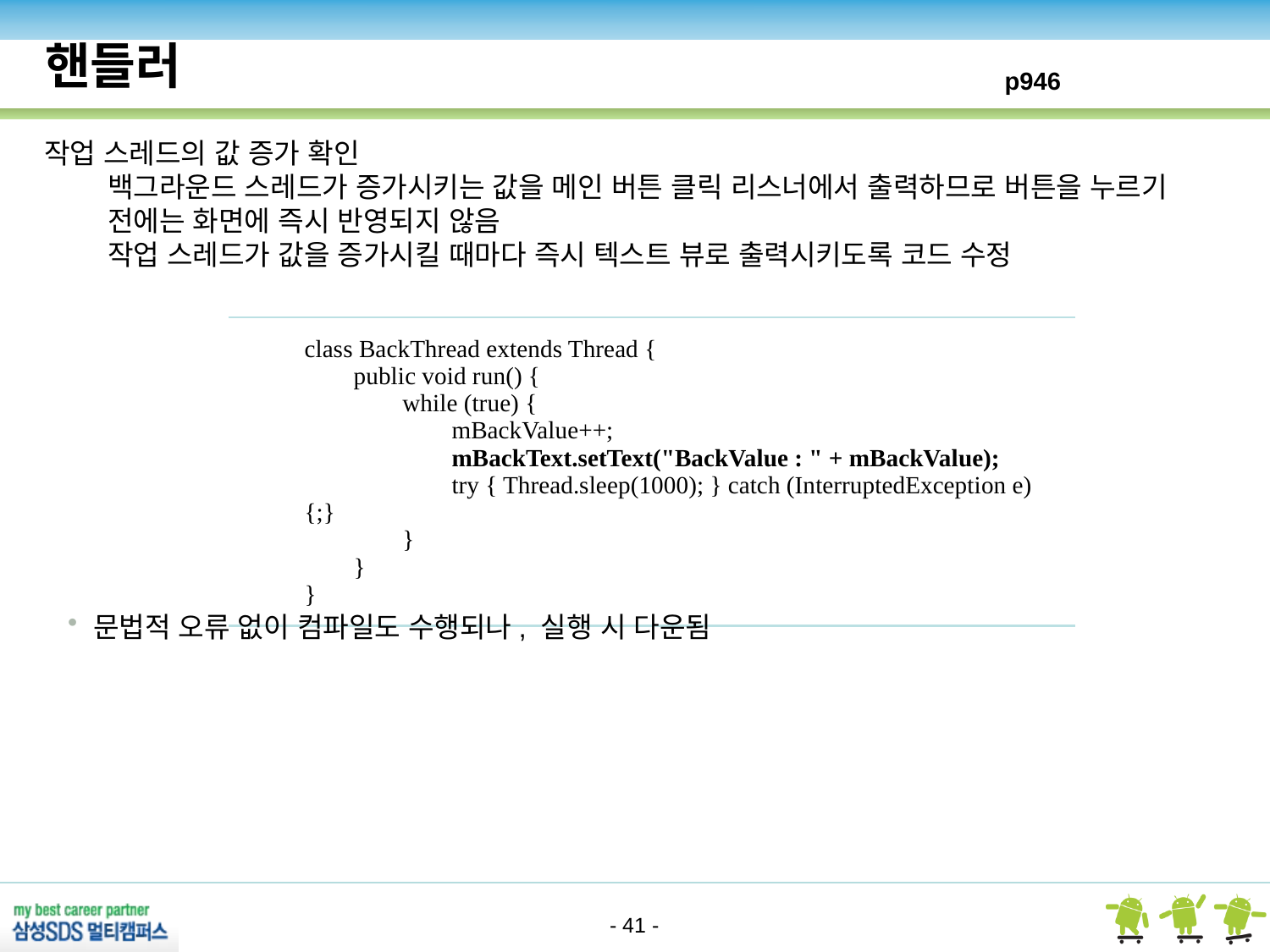

핸들러
p946
작업 스레드의 값 증가 확인
백그라운드 스레드가 증가시키는 값을 메인 버튼 클릭 리스너에서 출력하므로 버튼을 누르기 전에는 화면에 즉시 반영되지 않음
작업 스레드가 값을 증가시킬 때마다 즉시 텍스트 뷰로 출력시키도록 코드 수정
| class BackThread extends Thread { public void run() { while (true) { mBackValue++; mBackText.setText("BackValue : " + mBackValue); try { Thread.sleep(1000); } catch (InterruptedException e) {;} } } } |
| --- |
문법적 오류 없이 컴파일도 수행되나, 실행 시 다운됨
- 41 -